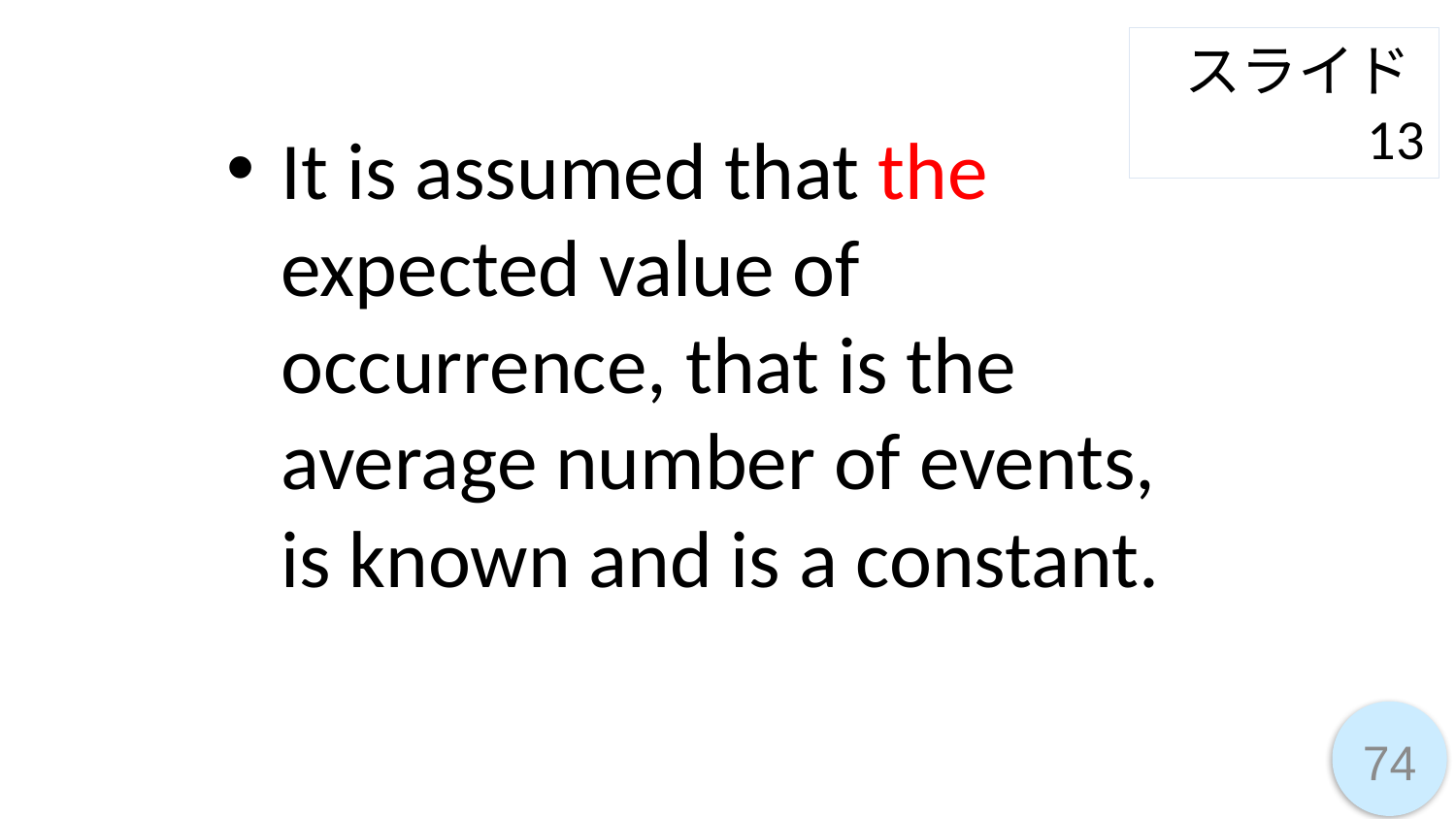

スライド13
It is assumed that the expected value of occurrence, that is the average number of events, is known and is a constant.
74